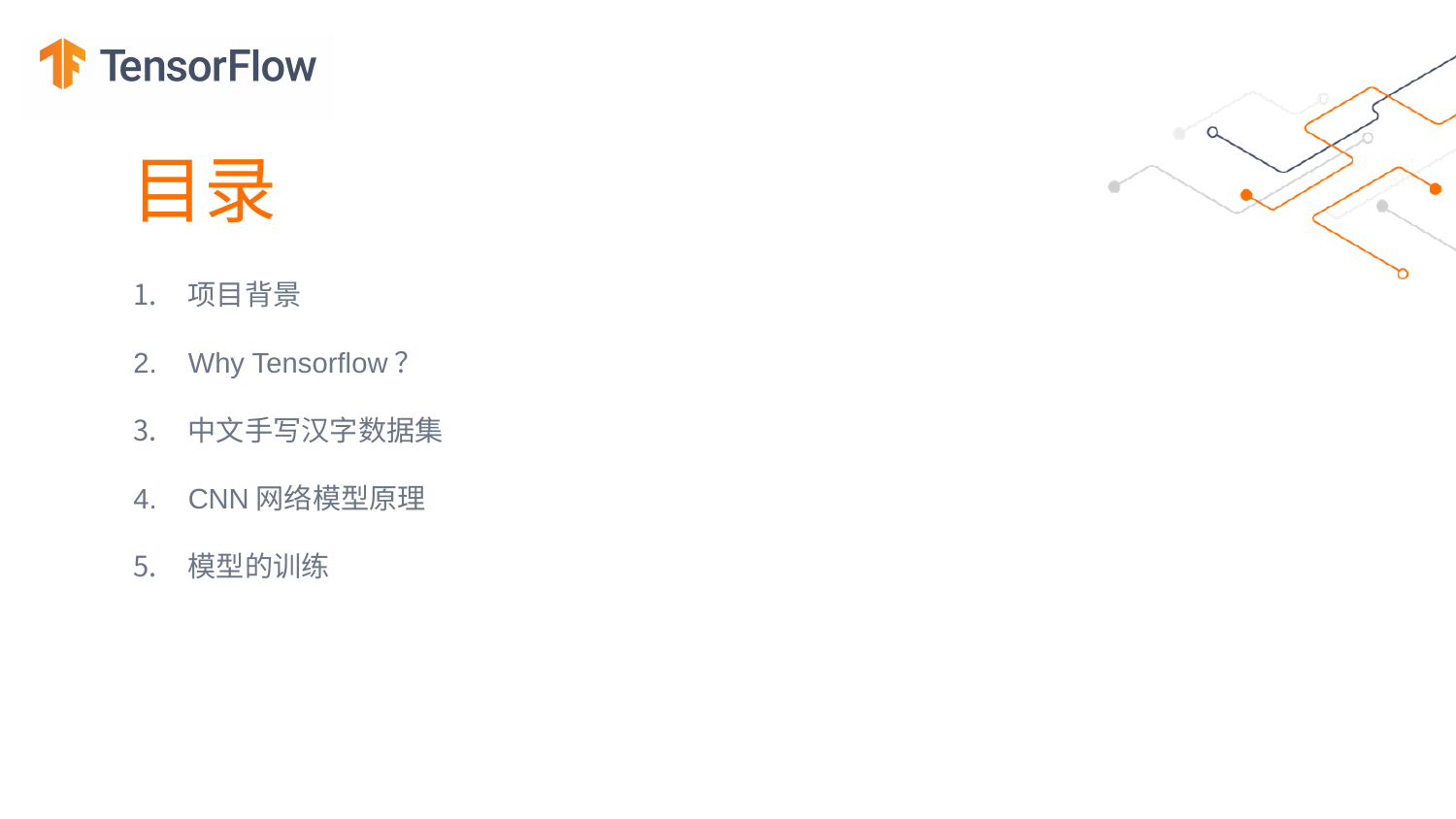

目录
项目背景
Why Tensorflow？
中文手写汉字数据集
CNN网络模型原理
模型的训练